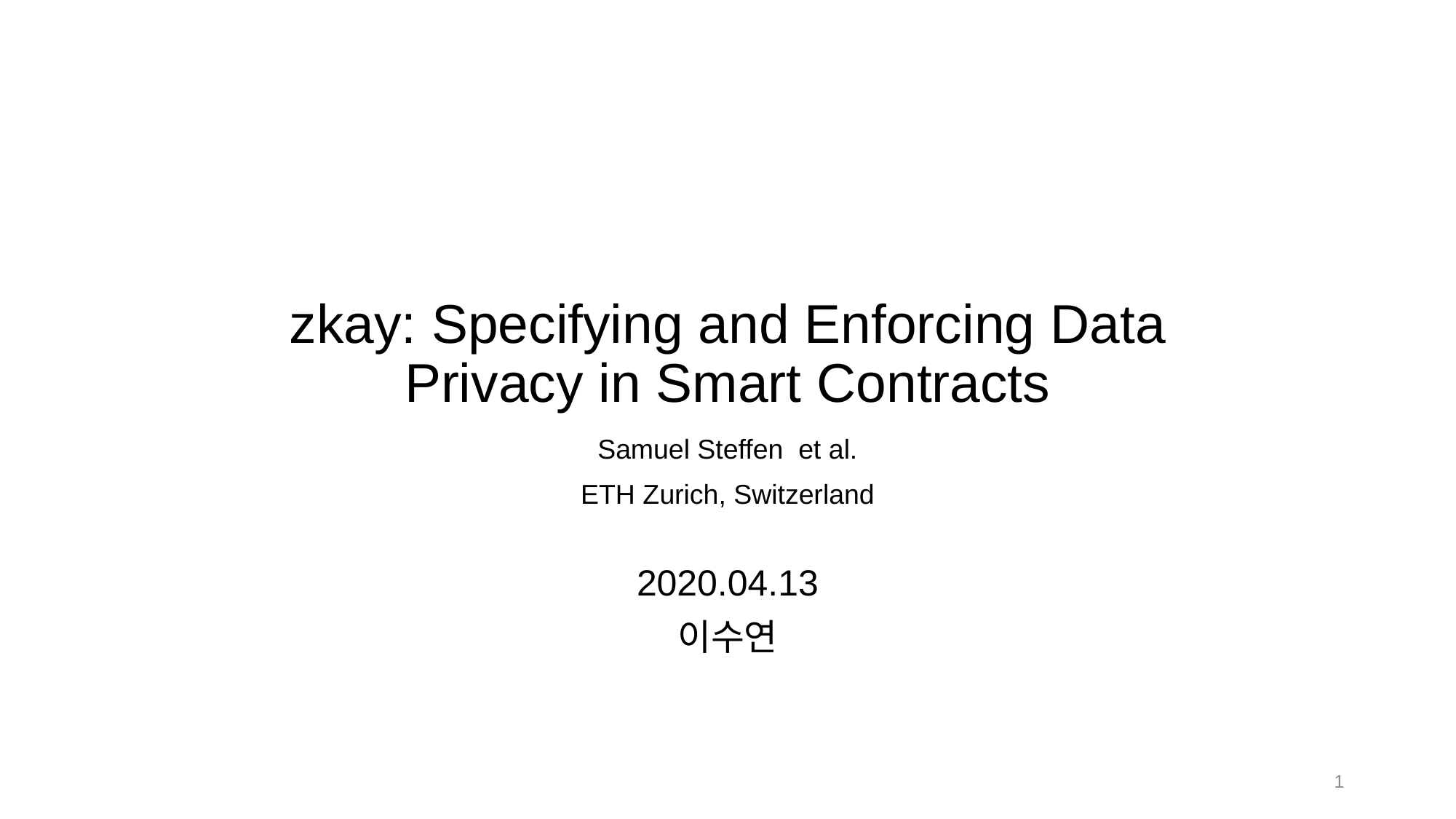

# zkay: Specifying and Enforcing Data Privacy in Smart Contracts
Samuel Steffen  et al.
ETH Zurich, Switzerland
2020.04.13
이수연
1